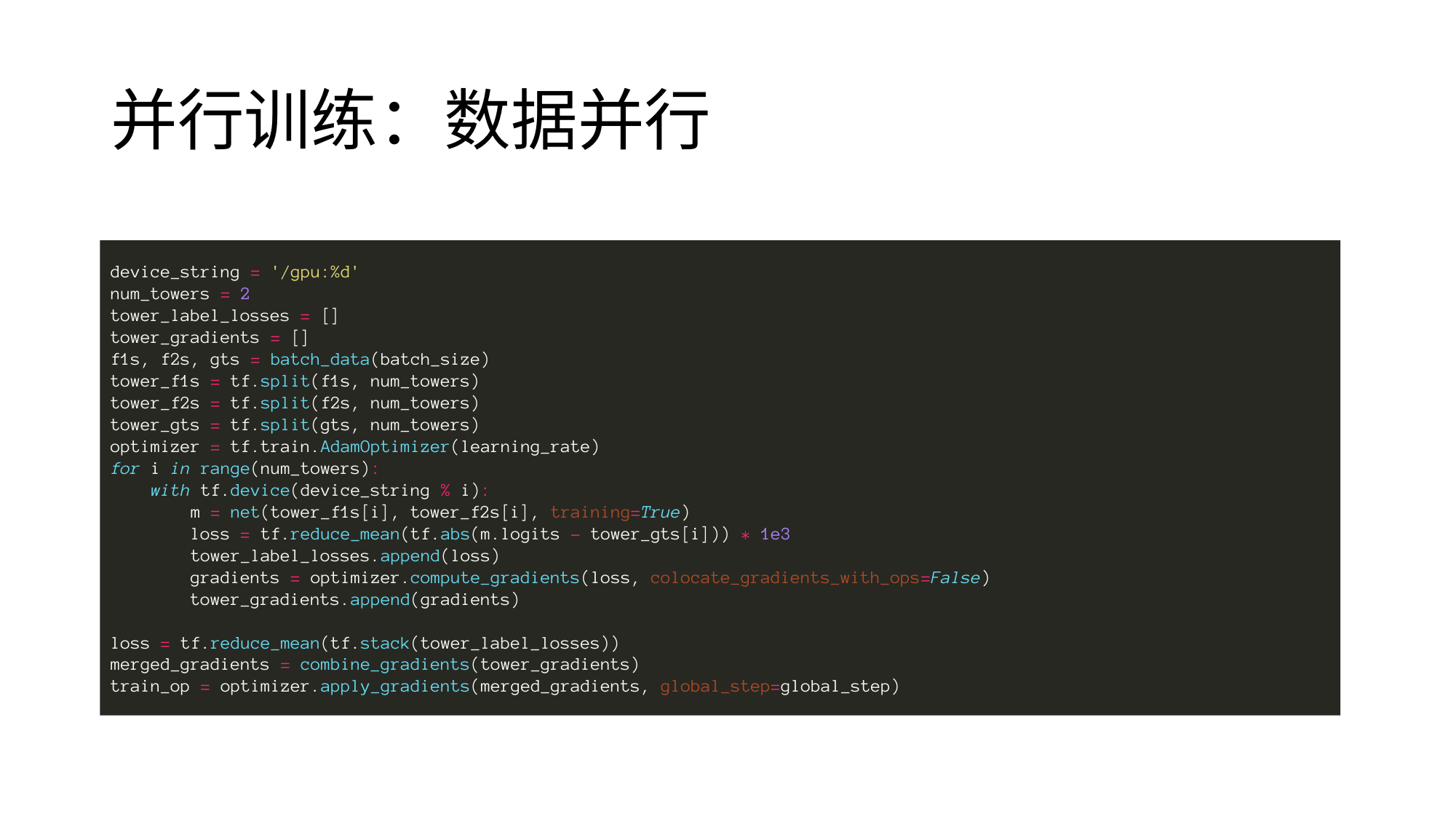

# 并行训练：数据并行
device_string = '/gpu:%d'
num_towers = 2
tower_label_losses = []
tower_gradients = []
f1s, f2s, gts = batch_data(batch_size)
tower_f1s = tf.split(f1s, num_towers)
tower_f2s = tf.split(f2s, num_towers)
tower_gts = tf.split(gts, num_towers)
optimizer = tf.train.AdamOptimizer(learning_rate)
for i in range(num_towers):
    with tf.device(device_string % i):
        m = net(tower_f1s[i], tower_f2s[i], training=True)
        loss = tf.reduce_mean(tf.abs(m.logits - tower_gts[i])) * 1e3
        tower_label_losses.append(loss)
        gradients = optimizer.compute_gradients(loss, colocate_gradients_with_ops=False)
        tower_gradients.append(gradients)
loss = tf.reduce_mean(tf.stack(tower_label_losses))
merged_gradients = combine_gradients(tower_gradients)
train_op = optimizer.apply_gradients(merged_gradients, global_step=global_step)